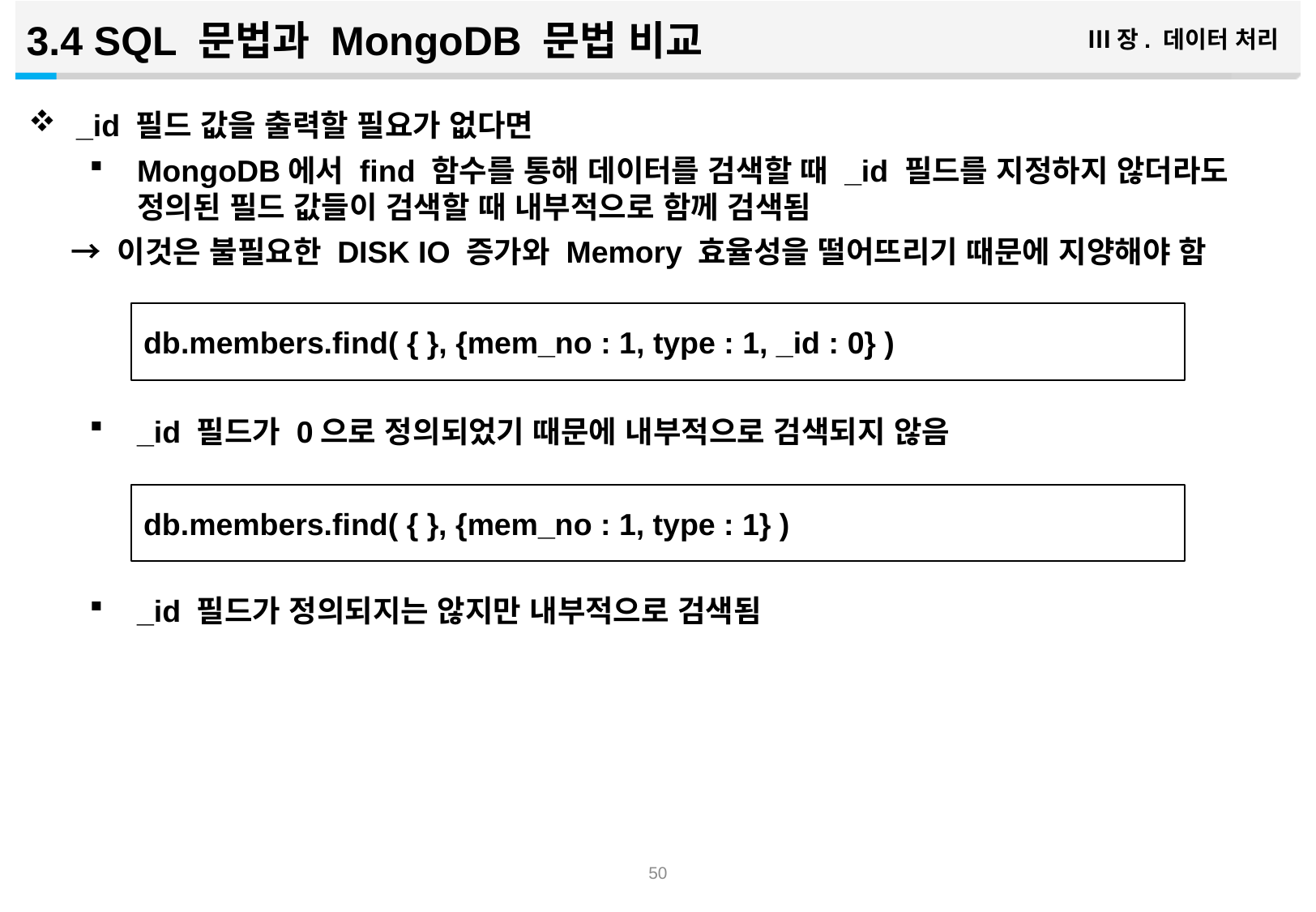

3.4 SQL 문법과 MongoDB 문법 비교
Ⅲ장. 데이터 처리
_id 필드 값을 출력할 필요가 없다면
MongoDB에서 find 함수를 통해 데이터를 검색할 때 _id 필드를 지정하지 않더라도 정의된 필드 값들이 검색할 때 내부적으로 함께 검색됨
     → 이것은 불필요한 DISK IO 증가와 Memory 효율성을 떨어뜨리기 때문에 지양해야 함

_id 필드가 0으로 정의되었기 때문에 내부적으로 검색되지 않음

_id 필드가 정의되지는 않지만 내부적으로 검색됨
db.members.find( { }, {mem_no : 1, type : 1, _id : 0} )
db.members.find( { }, {mem_no : 1, type : 1} )
50